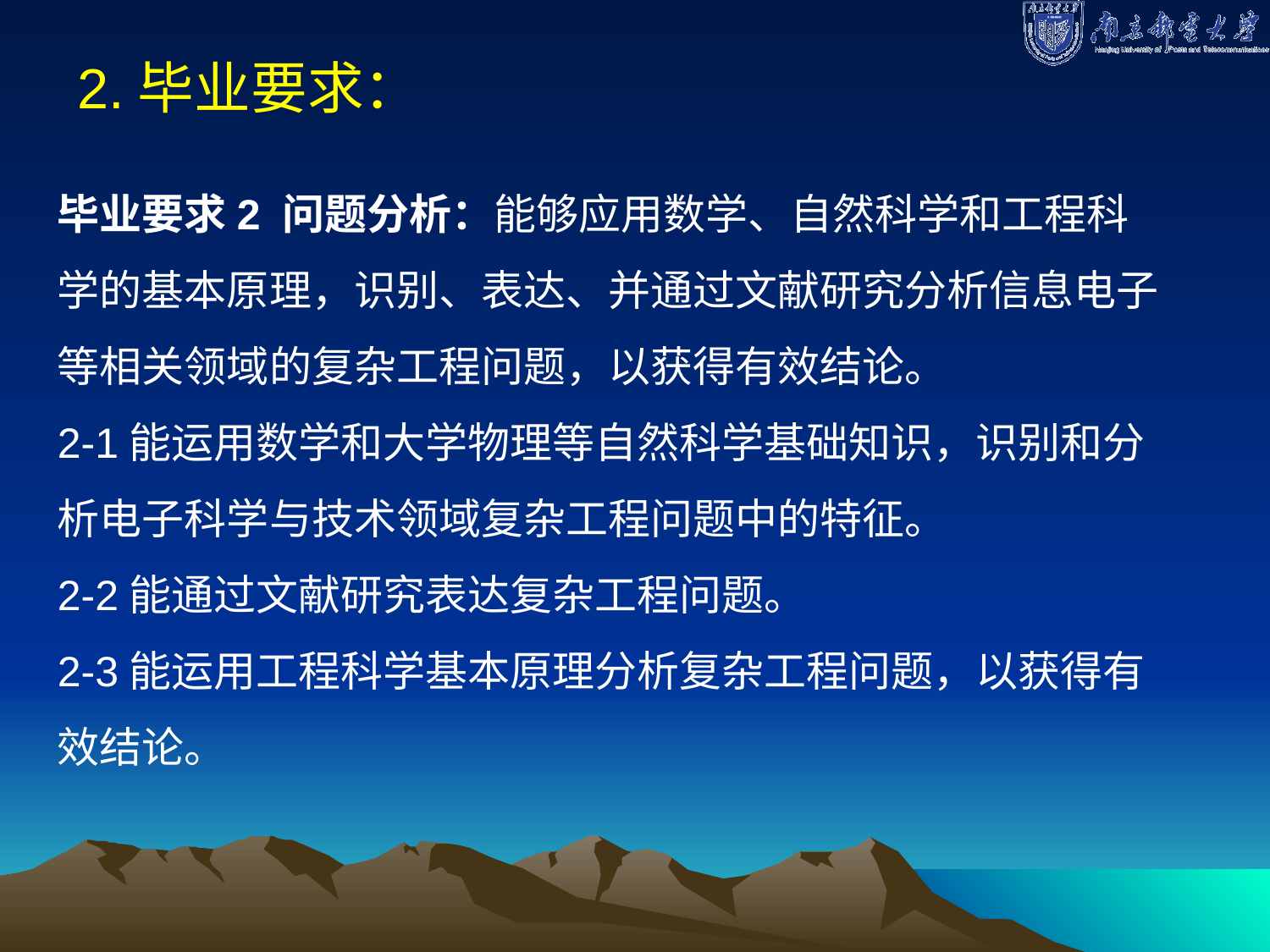

2.毕业要求：
毕业要求2 问题分析：能够应用数学、自然科学和工程科学的基本原理，识别、表达、并通过文献研究分析信息电子等相关领域的复杂工程问题，以获得有效结论。
2-1能运用数学和大学物理等自然科学基础知识，识别和分析电子科学与技术领域复杂工程问题中的特征。
2-2能通过文献研究表达复杂工程问题。
2-3能运用工程科学基本原理分析复杂工程问题，以获得有效结论。

8